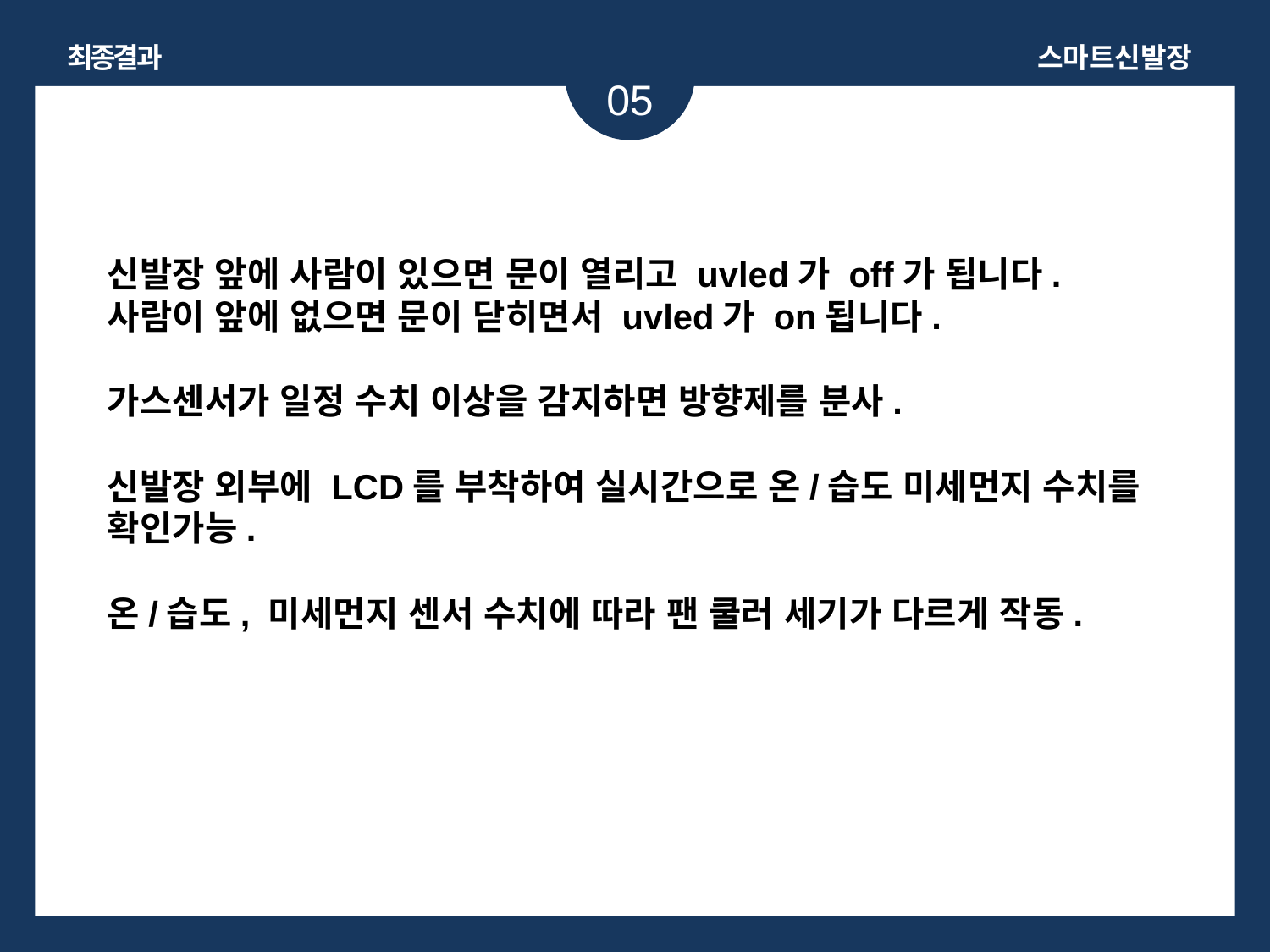

최종결과
스마트신발장
05

신발장 앞에 사람이 있으면 문이 열리고 uvled가 off가 됩니다. 사람이 앞에 없으면 문이 닫히면서 uvled가 on됩니다.

가스센서가 일정 수치 이상을 감지하면 방향제를 분사.

신발장 외부에 LCD를 부착하여 실시간으로 온/습도 미세먼지 수치를 확인가능.

온/습도, 미세먼지 센서 수치에 따라 팬 쿨러 세기가 다르게 작동.